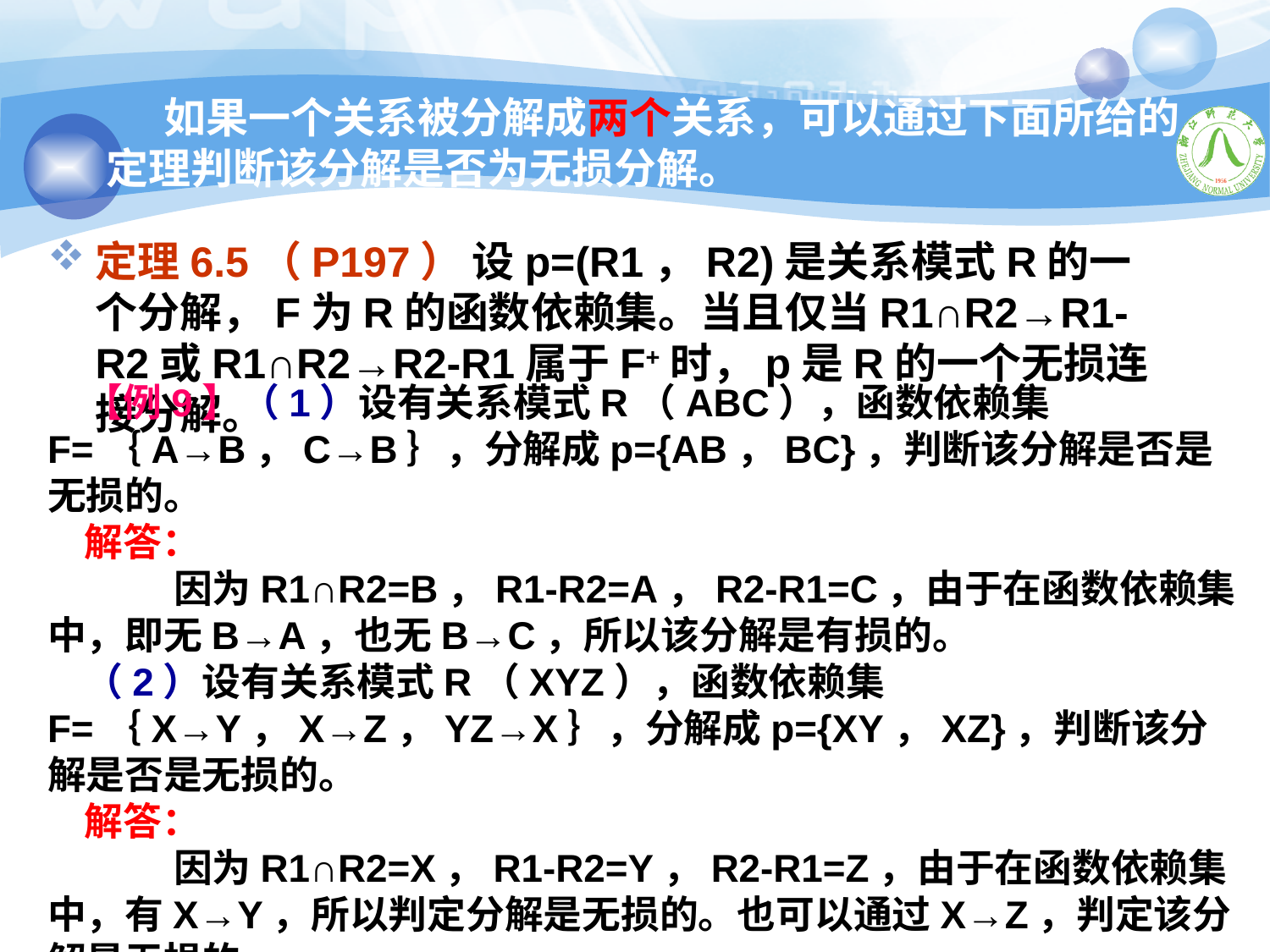

# 如果一个关系被分解成两个关系，可以通过下面所给的定理判断该分解是否为无损分解。
定理6.5（P197） 设p=(R1，R2)是关系模式R的一个分解，F为R的函数依赖集。当且仅当R1∩R2→R1-R2或R1∩R2→R2-R1属于F+时，p是R的一个无损连接分解。
【例9】（1）设有关系模式R（ABC），函数依赖集F=｛A→B，C→B｝，分解成p={AB，BC}，判断该分解是否是无损的。
解答：
         因为R1∩R2=B，R1-R2=A，R2-R1=C，由于在函数依赖集中，即无B→A，也无B→C，所以该分解是有损的。
（2）设有关系模式R（XYZ），函数依赖集F=｛X→Y，X→Z，YZ→X｝，分解成p={XY，XZ}，判断该分解是否是无损的。
解答：
         因为R1∩R2=X，R1-R2=Y，R2-R1=Z，由于在函数依赖集中，有X→Y，所以判定分解是无损的。也可以通过X→Z，判定该分解是无损的。